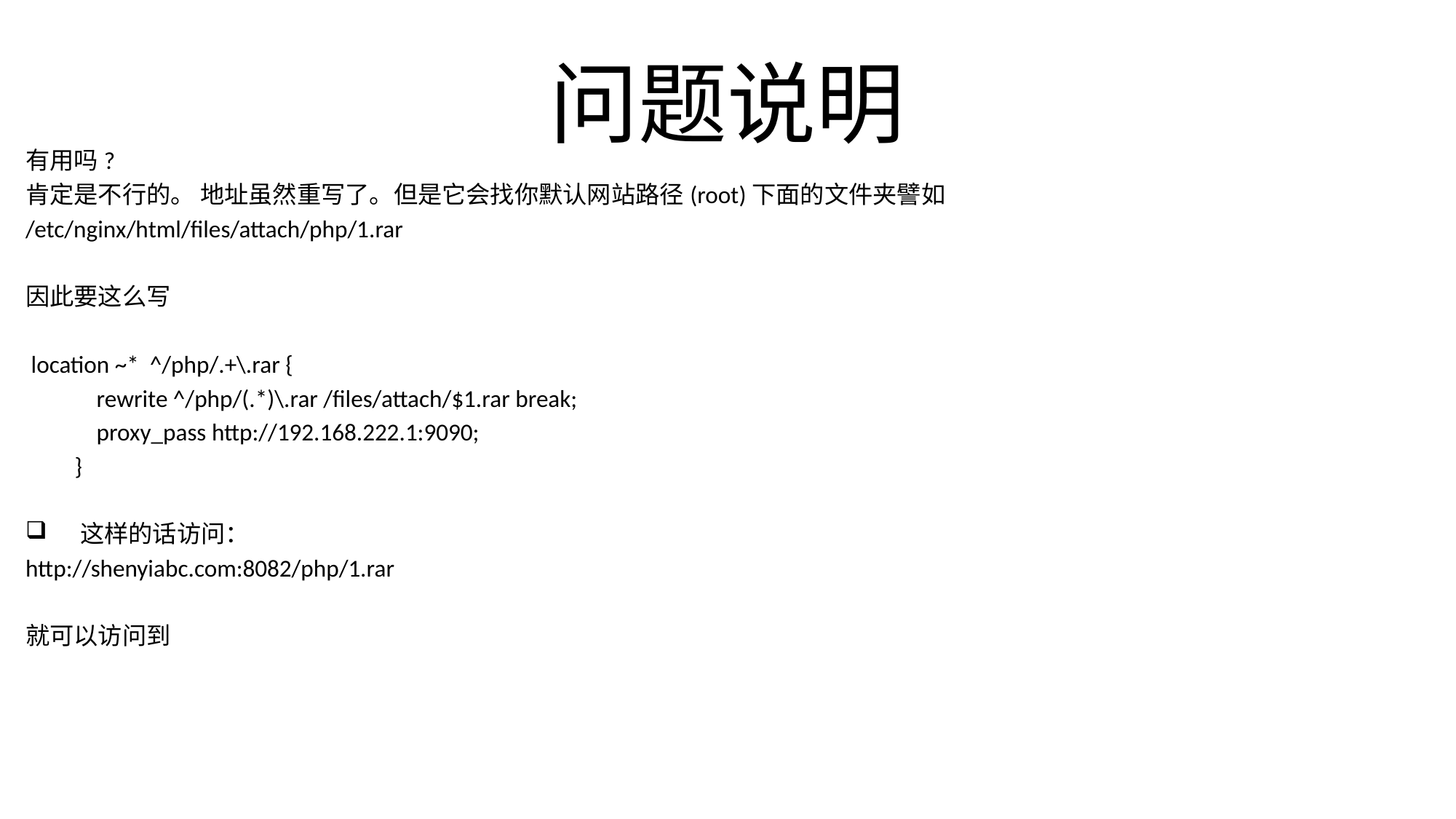

# 问题说明
有用吗?
肯定是不行的。 地址虽然重写了。但是它会找你默认网站路径(root)下面的文件夹譬如
/etc/nginx/html/files/attach/php/1.rar

因此要这么写

 location ~*  ^/php/.+\.rar {
             rewrite ^/php/(.*)\.rar /files/attach/$1.rar break;
             proxy_pass http://192.168.222.1:9090;
         }

这样的话访问：
http://shenyiabc.com:8082/php/1.rar

就可以访问到